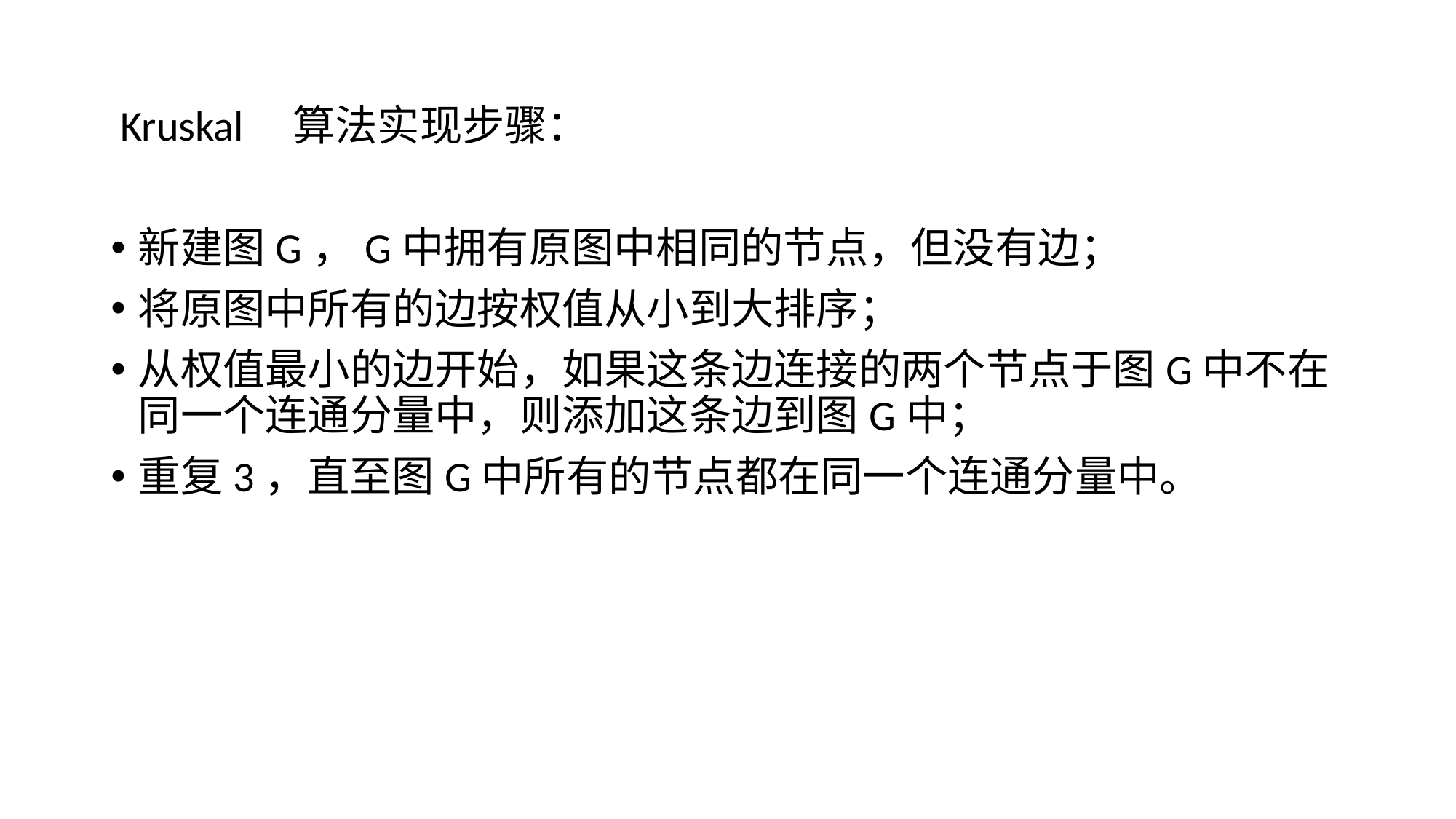

Kruskal    算法实现步骤：

新建图G，G中拥有原图中相同的节点，但没有边；
将原图中所有的边按权值从小到大排序；
从权值最小的边开始，如果这条边连接的两个节点于图G中不在同一个连通分量中，则添加这条边到图G中；
重复3，直至图G中所有的节点都在同一个连通分量中。